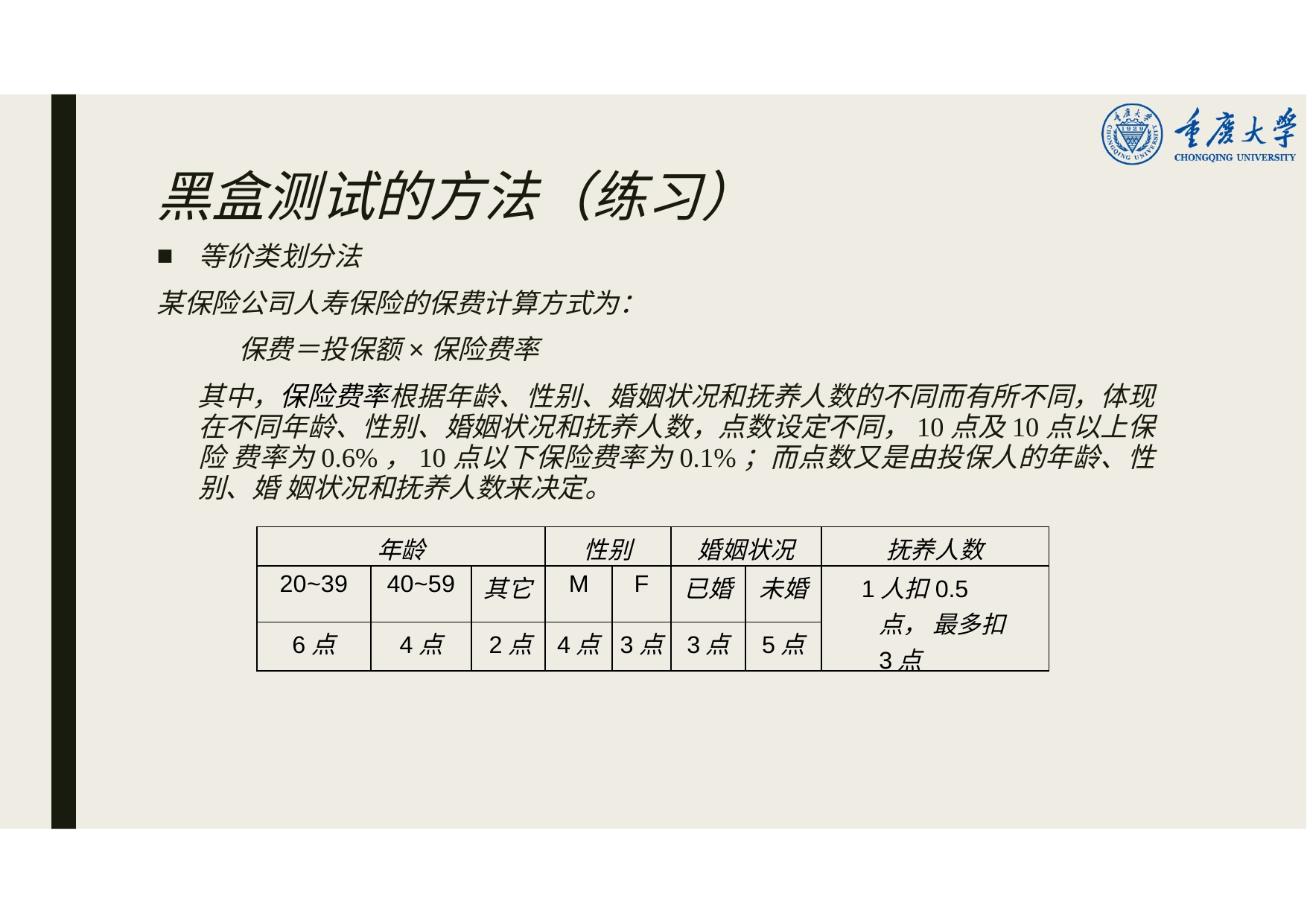

# 黑盒测试的方法（练习）
等价类划分法
某保险公司人寿保险的保费计算方式为： 保费＝投保额×保险费率
其中，保险费率根据年龄、性别、婚姻状况和抚养人数的不同而有所不同，体现 在不同年龄、性别、婚姻状况和抚养人数，点数设定不同，10点及10点以上保险 费率为0.6%，10点以下保险费率为0.1%；而点数又是由投保人的年龄、性别、婚 姻状况和抚养人数来决定。
| 年龄 |  |  | 性别 |  | 婚姻状况 |  | 抚养人数 |
| --- | --- | --- | --- | --- | --- | --- | --- |
| 20~39 | 40~59 | 其它 | M | F | 已婚 | 未婚 | 1人扣0.5点， 最多扣3点 |
| 6点 | 4点 | 2点 | 4点 | 3点 | 3点 | 5点 |  |